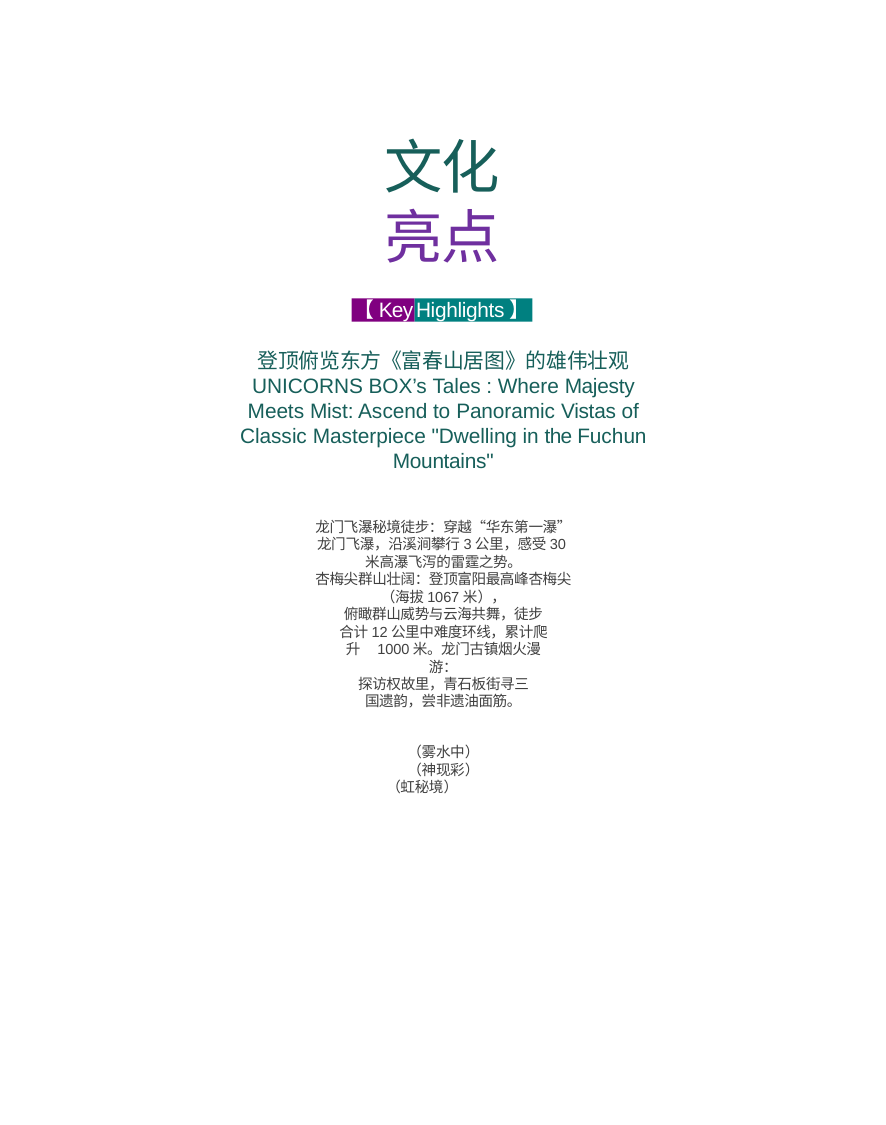

# 文化亮点
【Key
Highlights】
登顶俯览东方《富春山居图》的雄伟壮观 UNICORNS BOX’s Tales : Where Majesty Meets Mist: Ascend to Panoramic Vistas of Classic Masterpiece "Dwelling in the Fuchun Mountains"
龙门飞瀑秘境徒步：穿越“华东第一瀑”龙门飞瀑，沿溪涧攀行3公里，感受30米高瀑飞泻的雷霆之势。
杏梅尖群山壮阔：登顶富阳最高峰杏梅尖
（海拔1067米），
俯瞰群山威势与云海共舞，徒步 合计12公里中难度环线，累计爬升 1000米。龙门古镇烟火漫游：
探访权故里，青石板街寻三国遗韵，尝非遗油面筋。

（雾水中）
（神现彩）
（虹秘境）